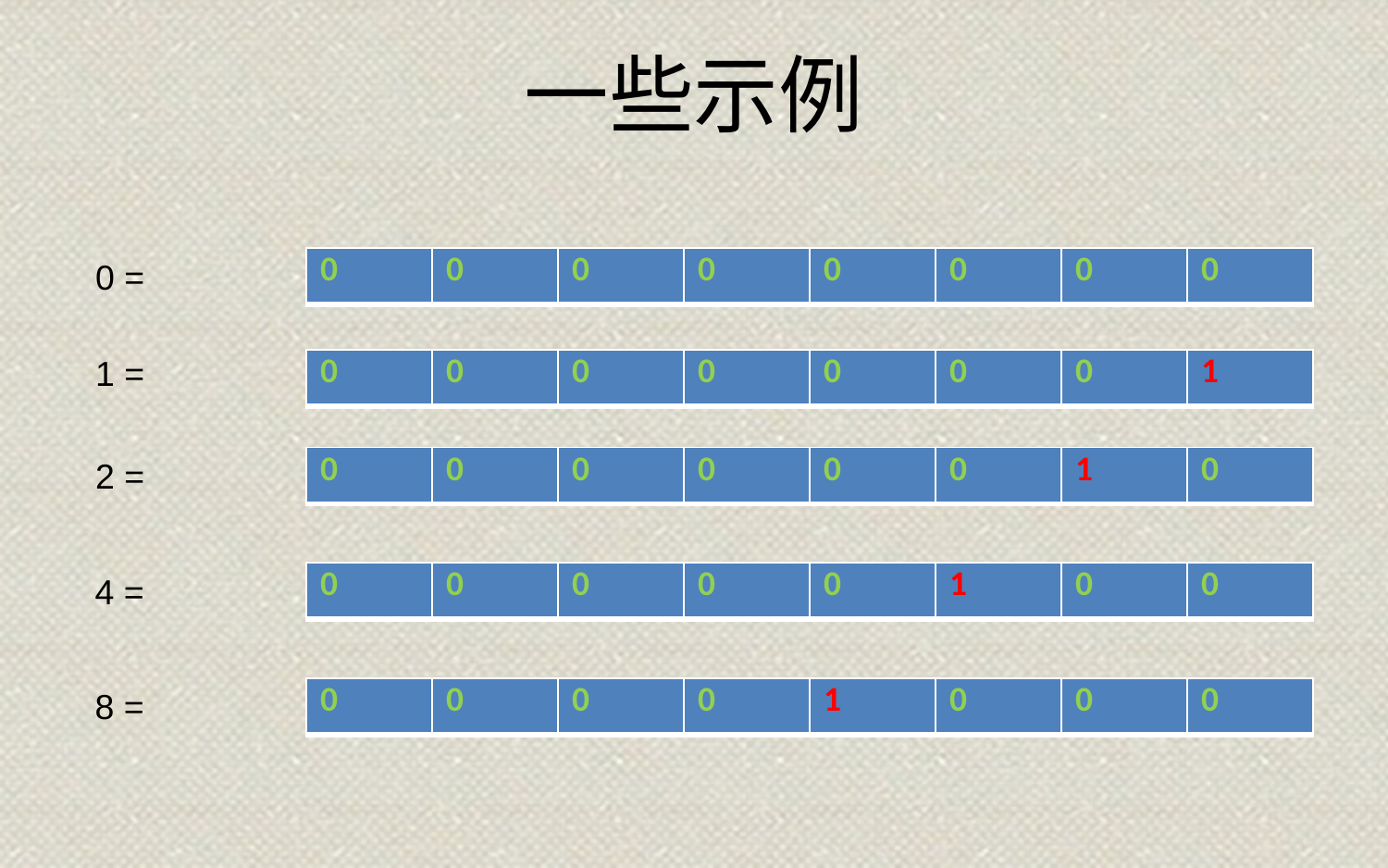

# 一些示例
| 0 | 0 | 0 | 0 | 0 | 0 | 0 | 0 |
| --- | --- | --- | --- | --- | --- | --- | --- |
0 =
1 =
| 0 | 0 | 0 | 0 | 0 | 0 | 0 | 1 |
| --- | --- | --- | --- | --- | --- | --- | --- |
| 0 | 0 | 0 | 0 | 0 | 0 | 1 | 0 |
| --- | --- | --- | --- | --- | --- | --- | --- |
2 =
| 0 | 0 | 0 | 0 | 0 | 1 | 0 | 0 |
| --- | --- | --- | --- | --- | --- | --- | --- |
4 =
8 =
| 0 | 0 | 0 | 0 | 1 | 0 | 0 | 0 |
| --- | --- | --- | --- | --- | --- | --- | --- |